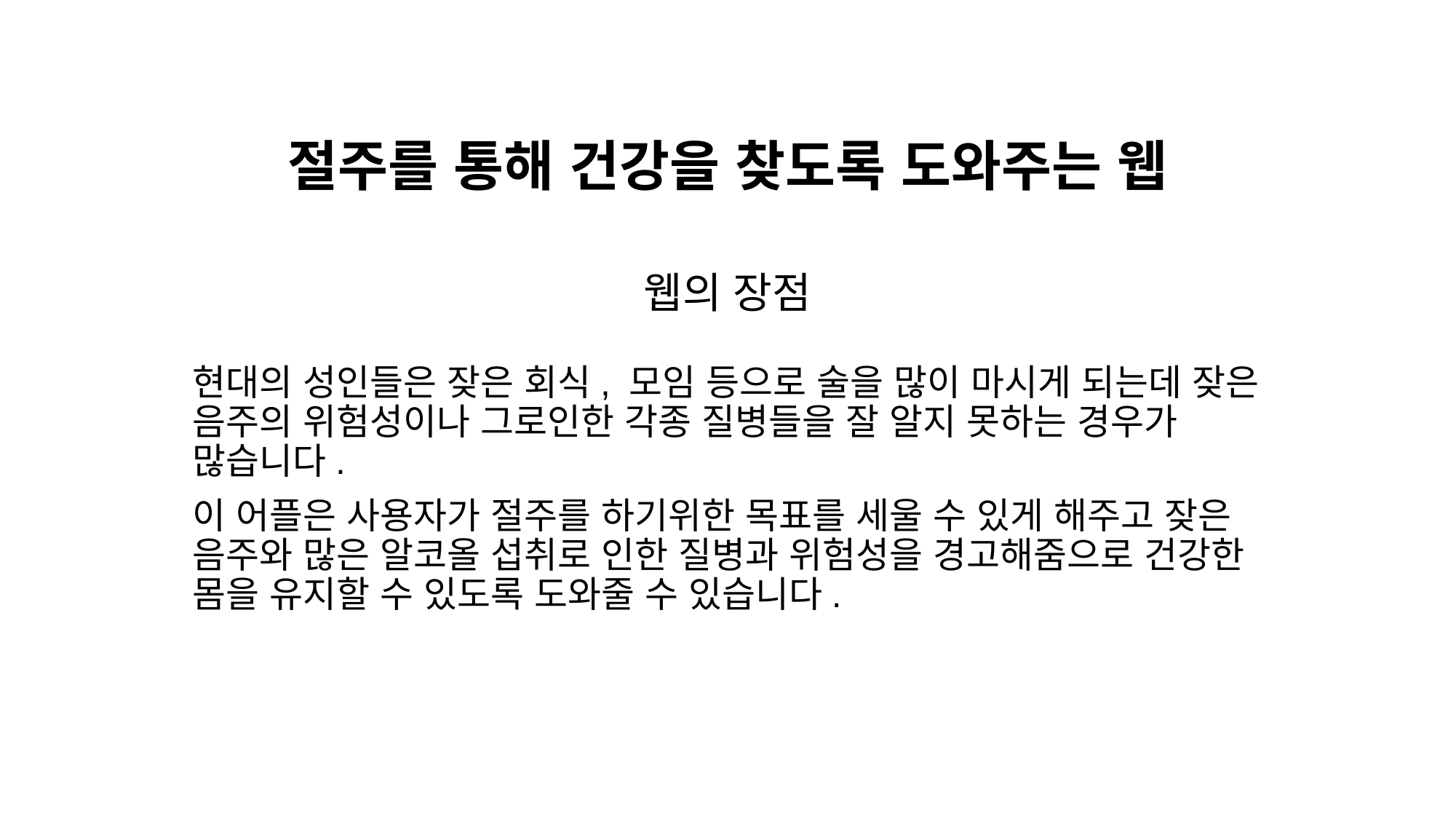

# 절주를 통해 건강을 찾도록 도와주는 웹
웹의 장점

현대의 성인들은 잦은 회식, 모임 등으로 술을 많이 마시게 되는데 잦은 음주의 위험성이나 그로인한 각종 질병들을 잘 알지 못하는 경우가 많습니다.
이 어플은 사용자가 절주를 하기위한 목표를 세울 수 있게 해주고 잦은 음주와 많은 알코올 섭취로 인한 질병과 위험성을 경고해줌으로 건강한 몸을 유지할 수 있도록 도와줄 수 있습니다.